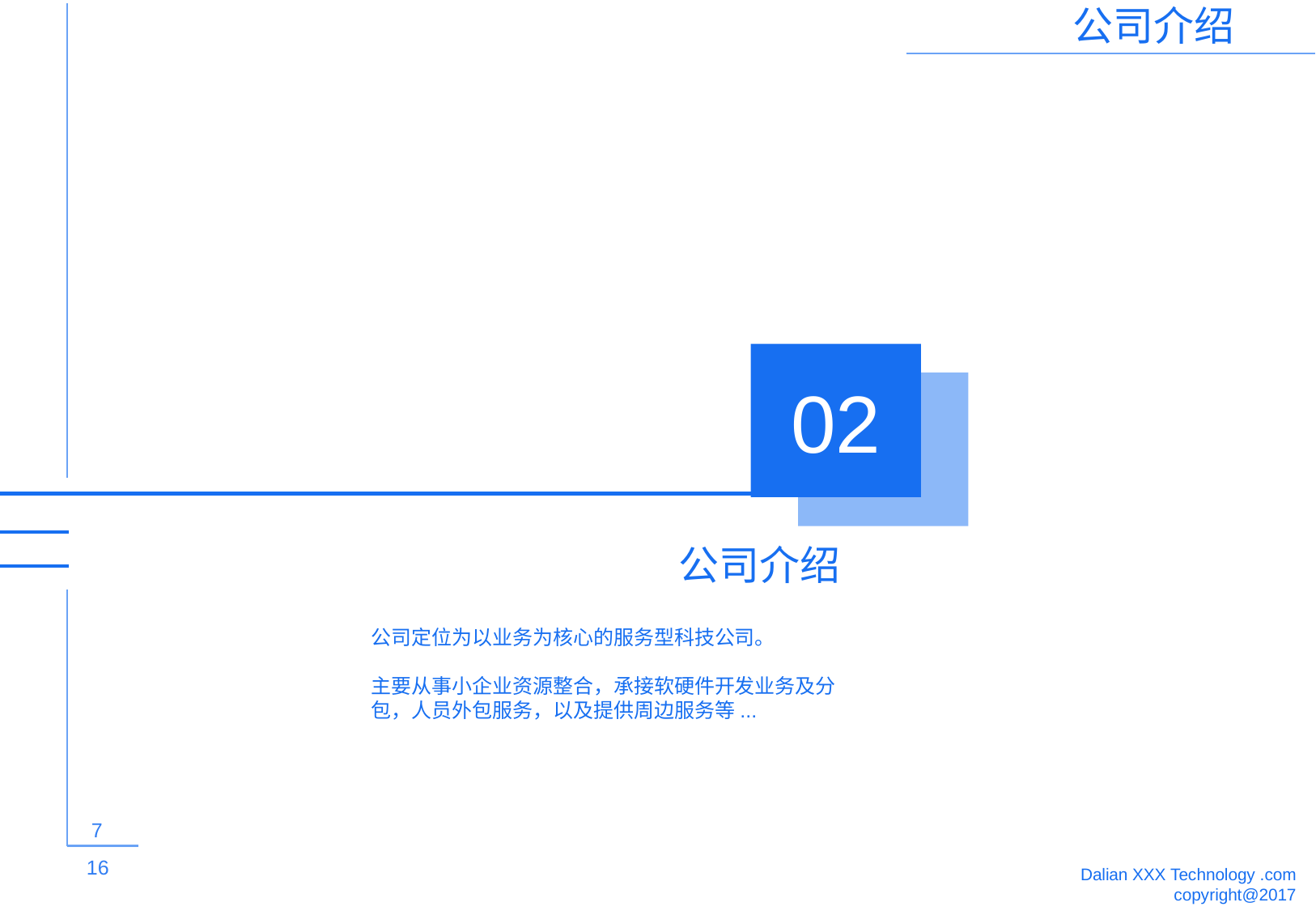

公司介绍
7
 16
02

公司介绍
公司定位为以业务为核心的服务型科技公司。

主要从事小企业资源整合，承接软硬件开发业务及分包，人员外包服务，以及提供周边服务等...
Dalian XXX Technology .com
copyright@2017